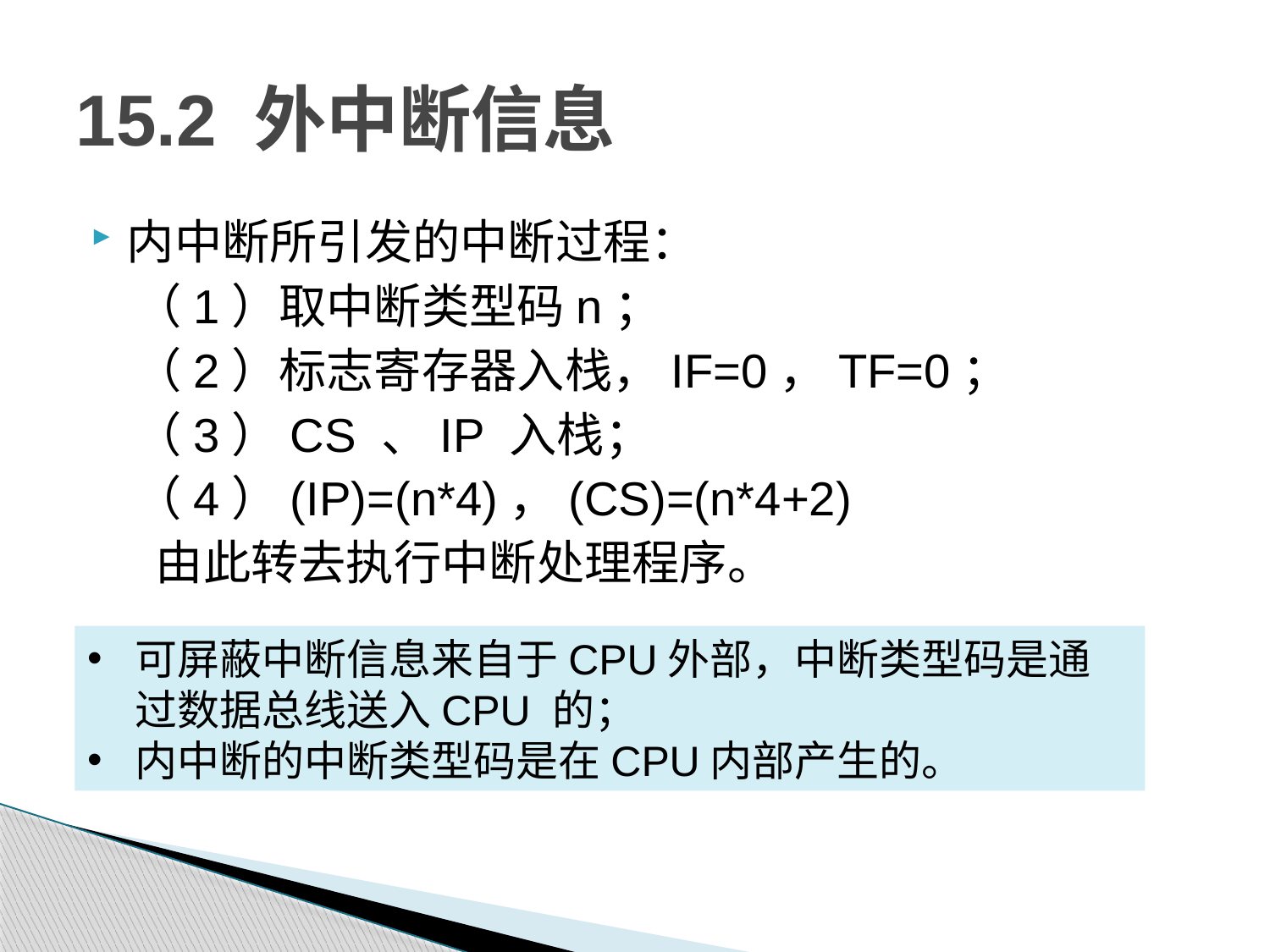

# 15.2 外中断信息
内中断所引发的中断过程：
   （1）取中断类型码n；
   （2）标志寄存器入栈，IF=0，TF=0；
   （3）CS 、IP 入栈；
   （4）(IP)=(n*4)，(CS)=(n*4+2)
     由此转去执行中断处理程序。
可屏蔽中断信息来自于CPU外部，中断类型码是通过数据总线送入CPU 的；
内中断的中断类型码是在CPU内部产生的。